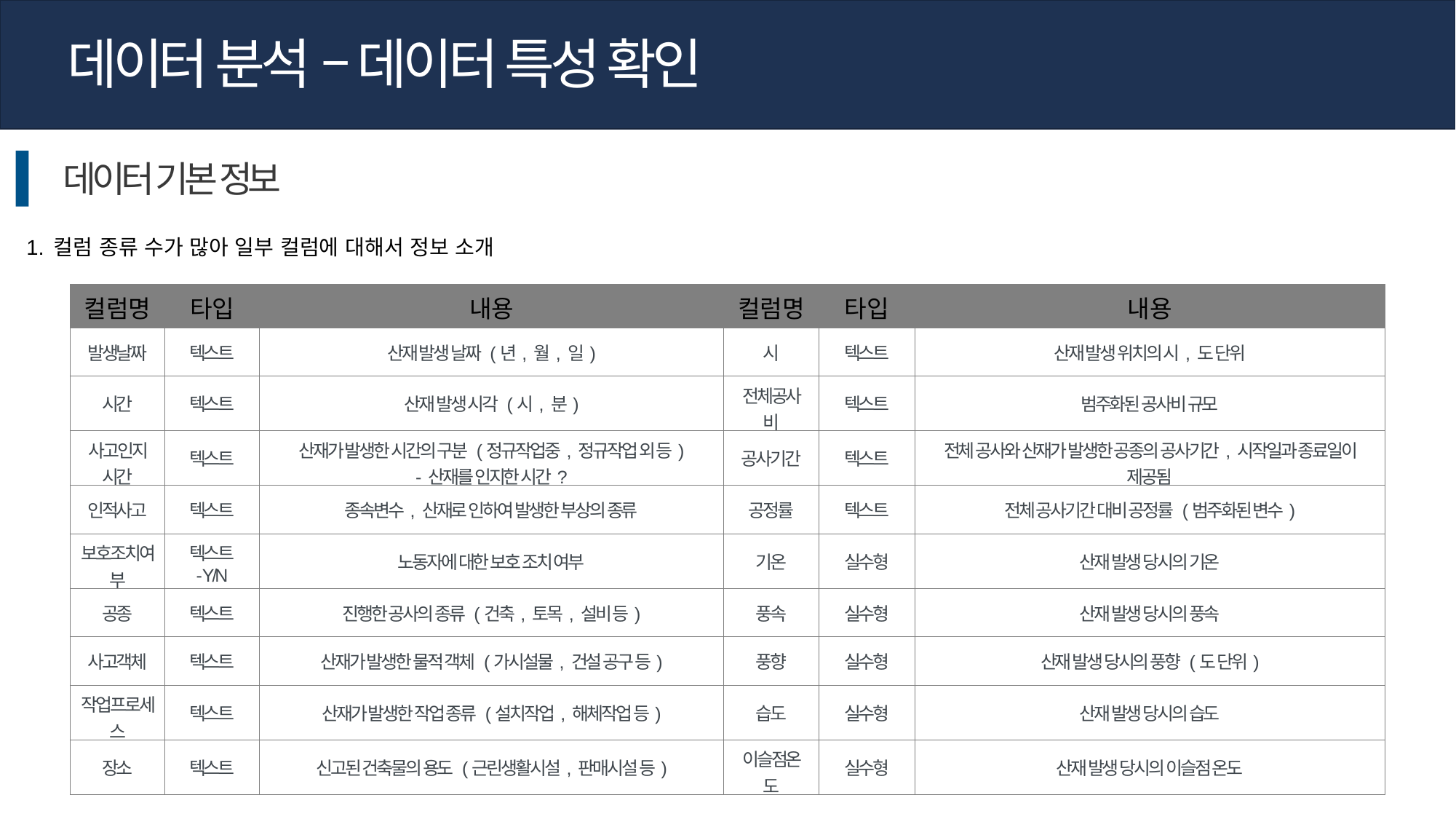

데이터 분석 – 데이터 특성 확인

데이터 기본 정보
컬럼 종류 수가 많아 일부 컬럼에 대해서 정보 소개
| 컬럼명 | 타입 | 내용 | 컬럼명 | 타입 | 내용 |
| --- | --- | --- | --- | --- | --- |
| 발생날짜 | 텍스트 | 산재 발생 날짜 (년, 월, 일) | 시 | 텍스트 | 산재 발생 위치의 시, 도 단위 |
| 시간 | 텍스트 | 산재 발생 시각 (시, 분) | 전체공사비 | 텍스트 | 범주화된 공사비 규모 |
| 사고인지 시간 | 텍스트 | 산재가 발생한 시간의 구분 (정규작업중, 정규작업 외 등) - 산재를 인지한 시간? | 공사기간 | 텍스트 | 전체 공사와 산재가 발생한 공종의 공사기간, 시작일과 종료일이 제공됨 |
| 인적사고 | 텍스트 | 종속변수, 산재로 인하여 발생한 부상의 종류 | 공정률 | 텍스트 | 전체 공사기간 대비 공정률 (범주화된 변수) |
| 보호조치여부 | 텍스트 - Y/N | 노동자에 대한 보호 조치 여부 | 기온 | 실수형 | 산재 발생 당시의 기온 |
| 공종 | 텍스트 | 진행한 공사의 종류 (건축, 토목, 설비 등) | 풍속 | 실수형 | 산재 발생 당시의 풍속 |
| 사고객체 | 텍스트 | 산재가 발생한 물적 객체 (가시설물, 건설 공구 등) | 풍향 | 실수형 | 산재 발생 당시의 풍향 (도 단위) |
| 작업프로세스 | 텍스트 | 산재가 발생한 작업 종류 (설치작업, 해체작업 등) | 습도 | 실수형 | 산재 발생 당시의 습도 |
| 장소 | 텍스트 | 신고된 건축물의 용도 (근린생활시설, 판매시설 등) | 이슬점온도 | 실수형 | 산재 발생 당시의 이슬점 온도 |